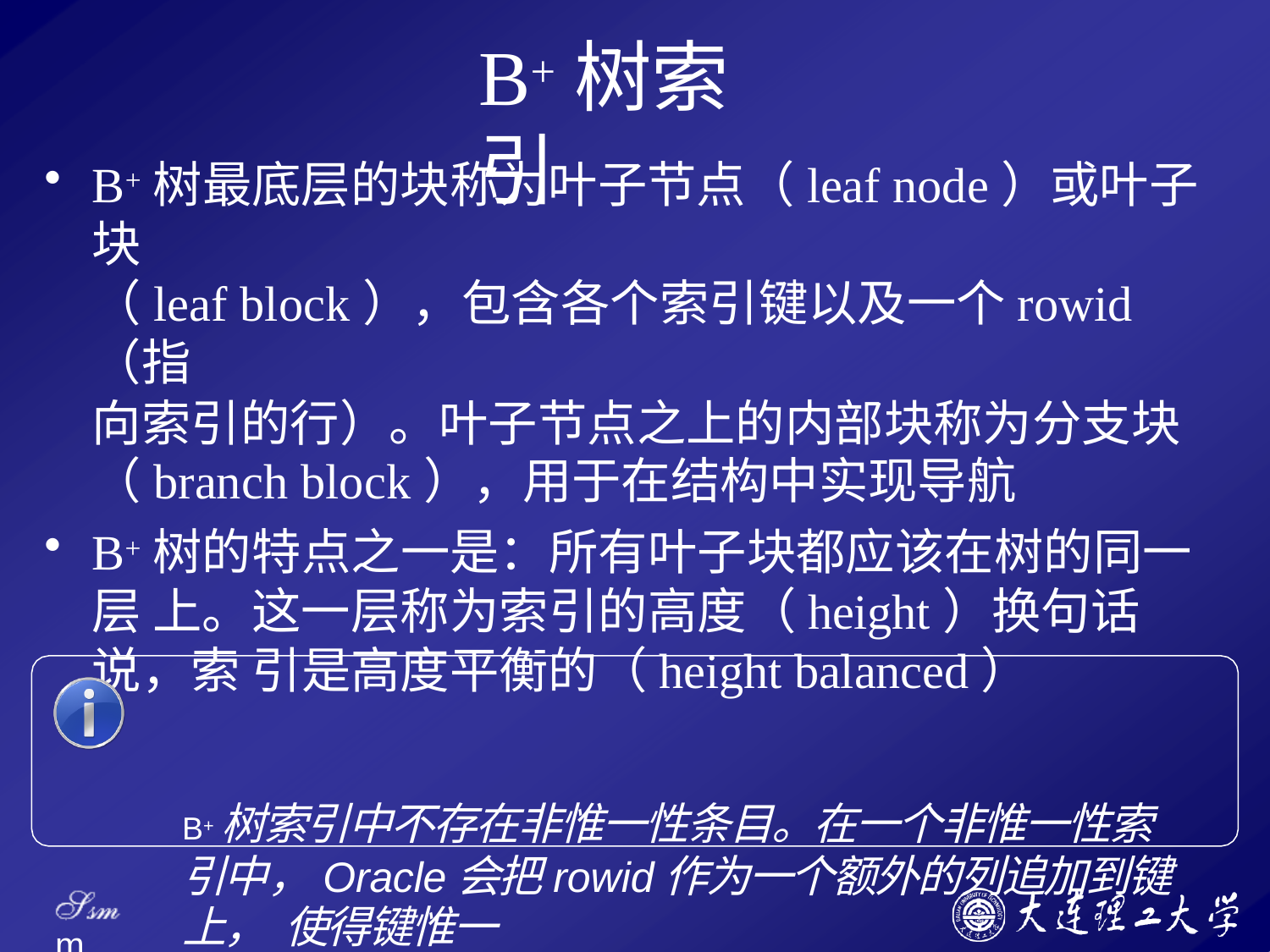

# B+树索引
B+树最底层的块称为叶子节点（leaf node）或叶子块
（leaf block），包含各个索引键以及一个rowid（指
向索引的行）。叶子节点之上的内部块称为分支块
（branch block），用于在结构中实现导航
B+树的特点之一是：所有叶子块都应该在树的同一层 上。这一层称为索引的高度（height）换句话说，索 引是高度平衡的（height balanced）

B+树索引中不存在非惟一性条目。在一个非惟一性索
引中，Oracle会把rowid作为一个额外的列追加到键上，  使得键惟一

Ssm